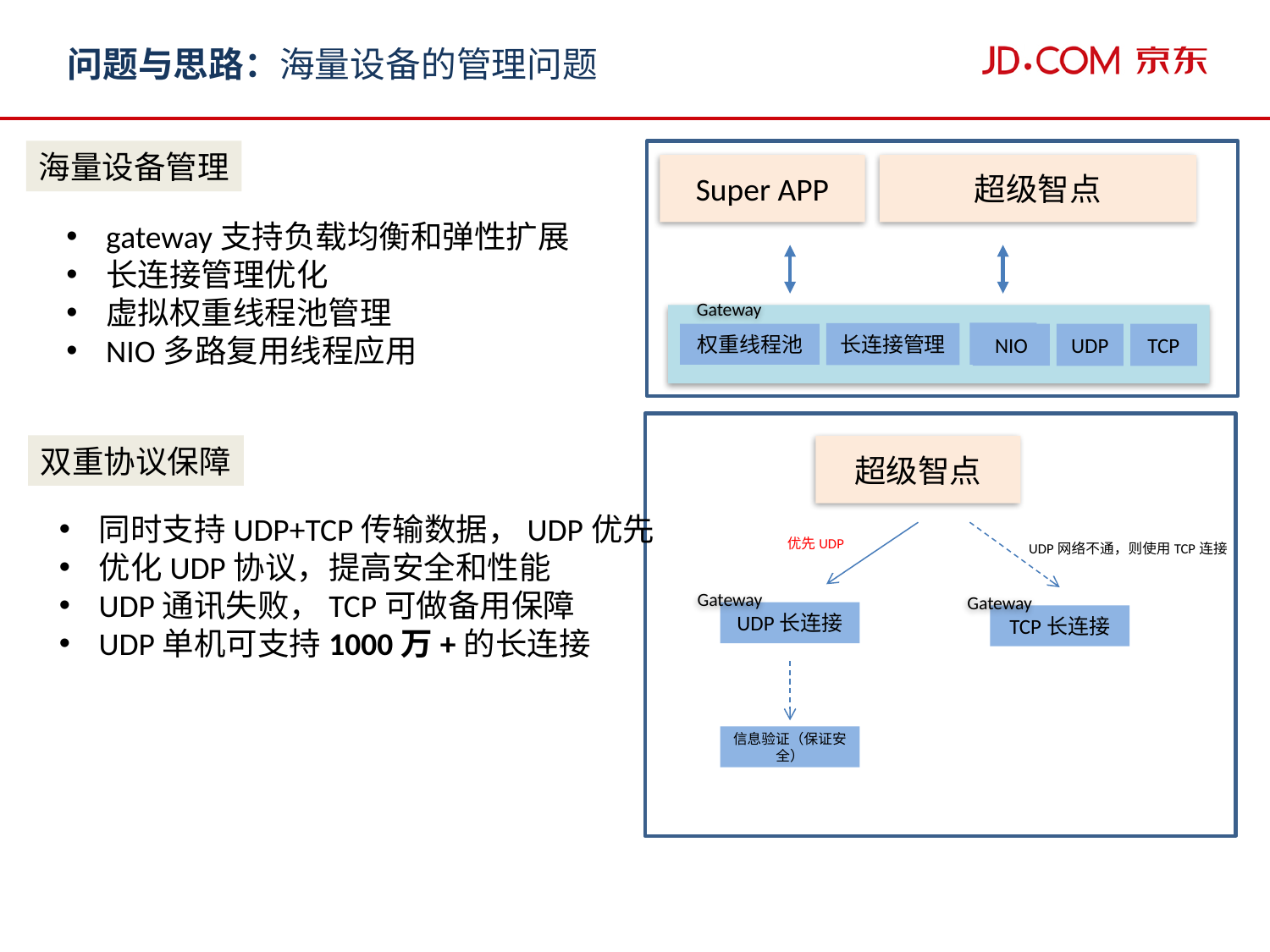

问题与思路：海量设备的管理问题
海量设备管理

Super APP
超级智点
gateway支持负载均衡和弹性扩展
长连接管理优化
虚拟权重线程池管理
NIO多路复用线程应用
Gateway

NIO
长连接管理
权重线程池
NIO
UDP
TCP

双重协议保障
超级智点
同时支持UDP+TCP传输数据，UDP优先
优化UDP协议，提高安全和性能
UDP通讯失败，TCP可做备用保障
UDP单机可支持1000万+的长连接
优先UDP
UDP网络不通，则使用TCP连接
Gateway
Gateway
UDP长连接
TCP长连接
信息验证（保证安全）